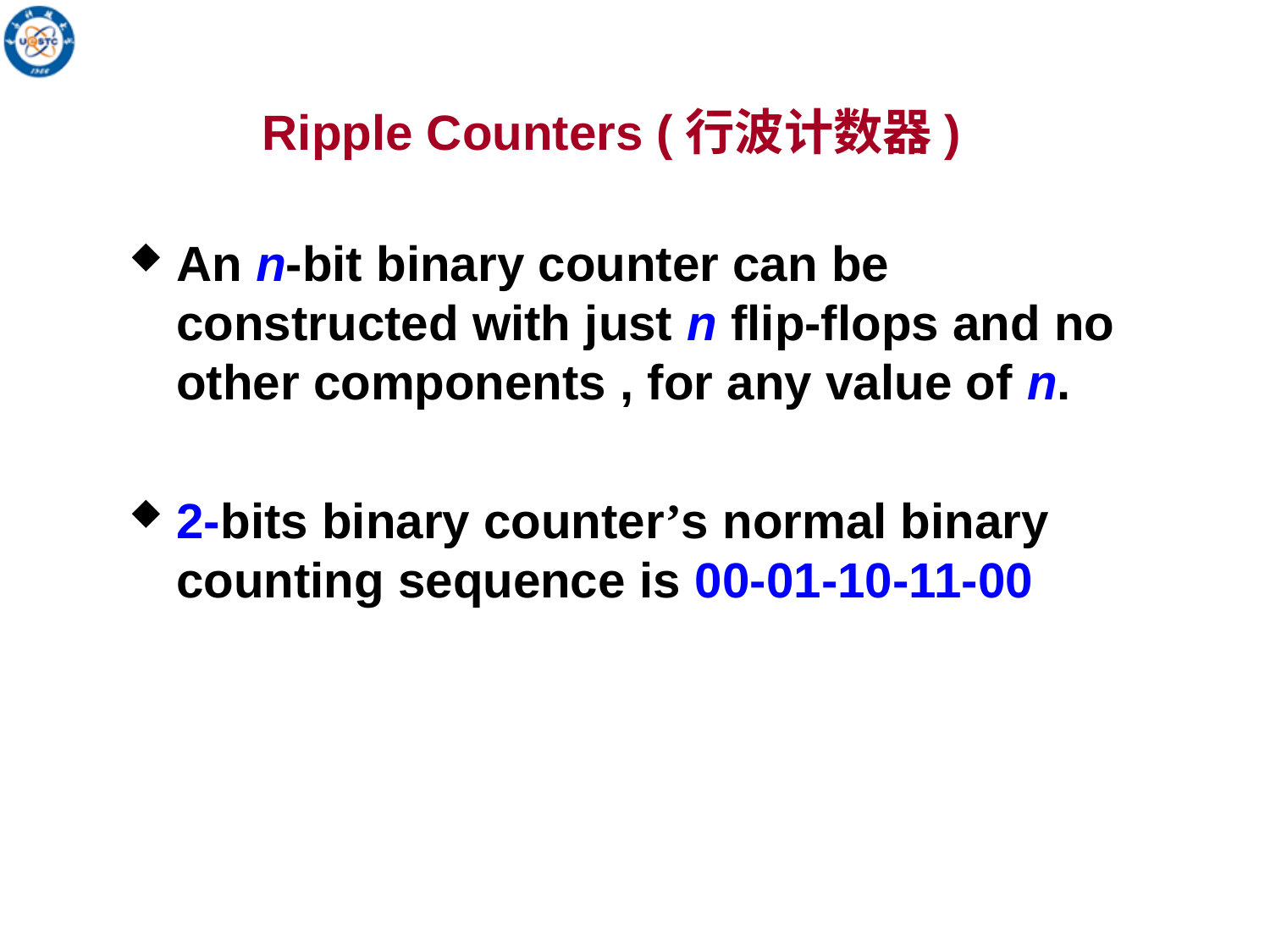

# Ripple Counters (行波计数器)
An n-bit binary counter can be constructed with just n flip-flops and no other components , for any value of n.

2-bits binary counter’s normal binary counting sequence is 00-01-10-11-00